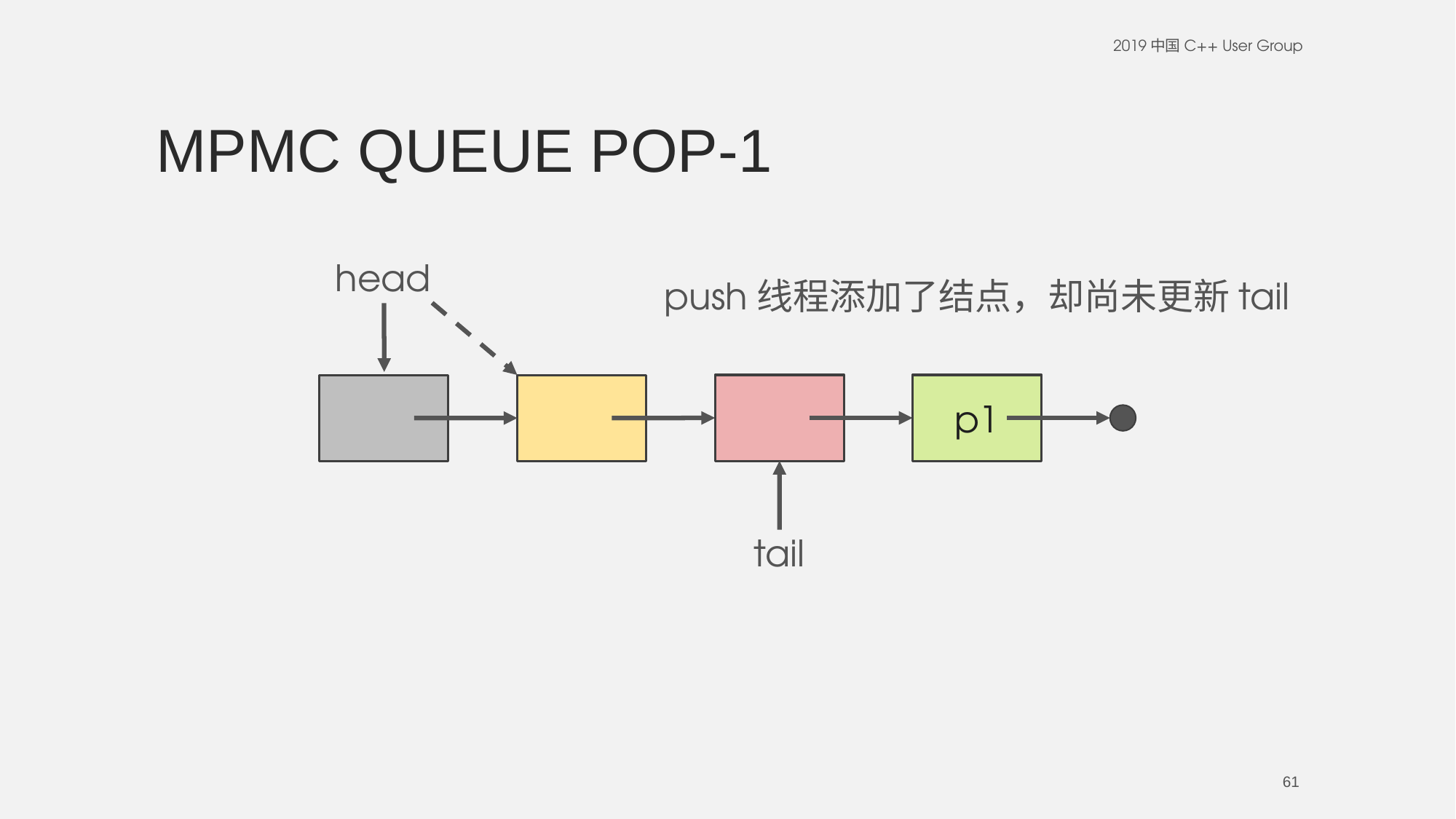

# MPMC queue pop-1
head
push线程添加了结点，却尚未更新tail

p1

tail
61